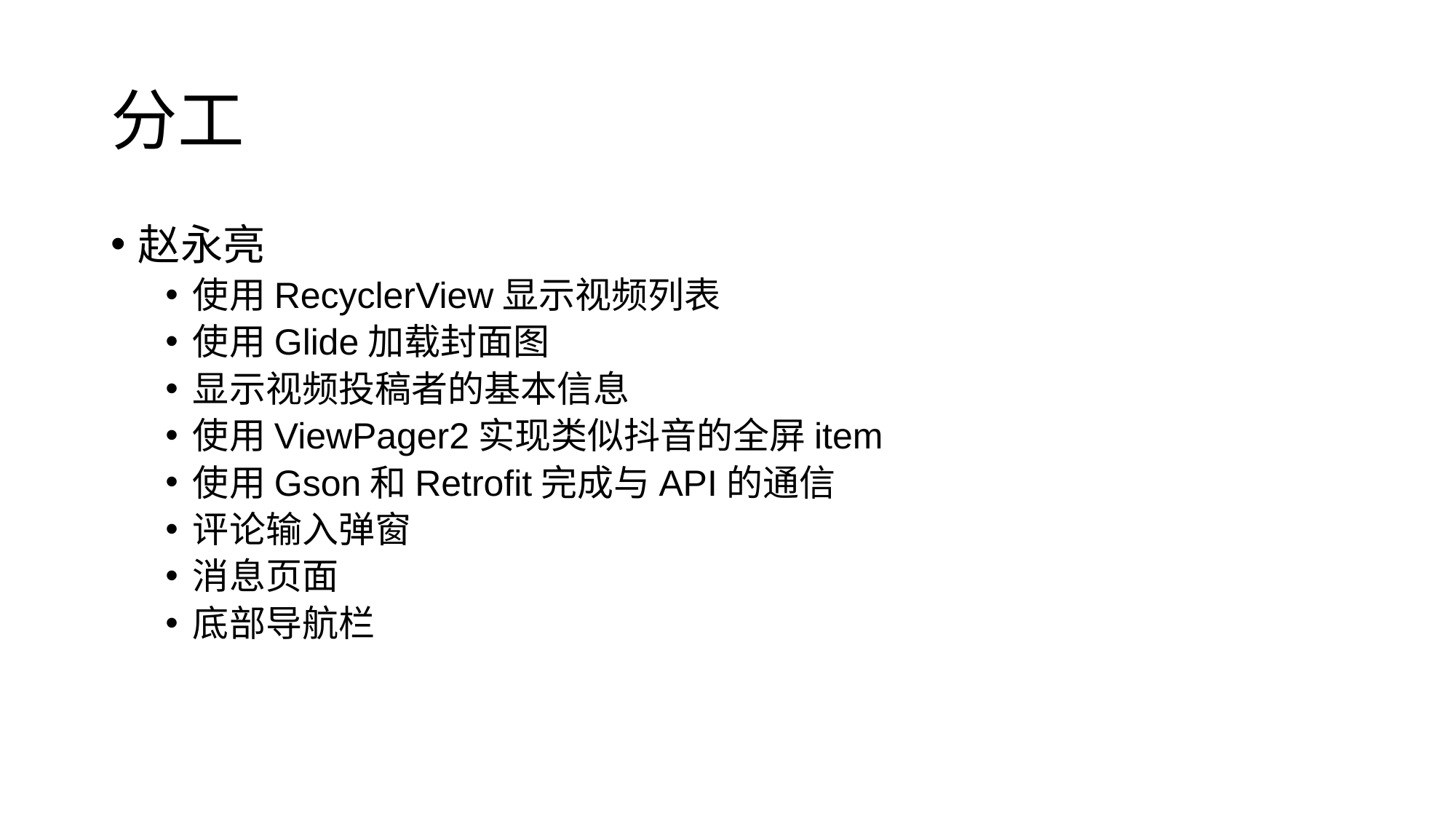

# 分工
赵永亮
使用RecyclerView显示视频列表
使用Glide加载封面图
显示视频投稿者的基本信息
使用ViewPager2实现类似抖音的全屏item
使用Gson和Retrofit完成与API的通信
评论输入弹窗
消息页面
底部导航栏